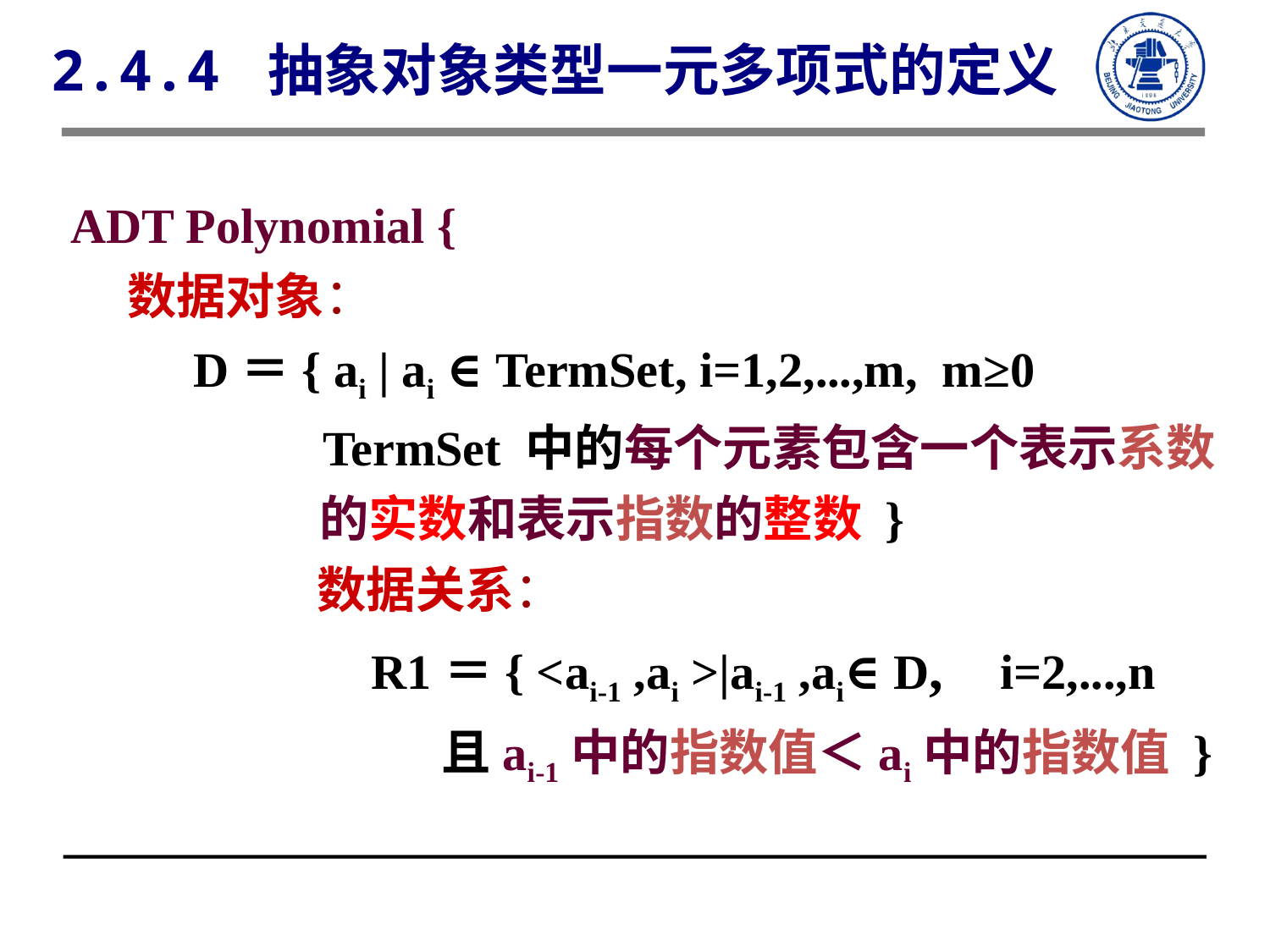

2.4.4 抽象对象类型一元多项式的定义
ADT Polynomial {
    数据对象：
          D＝{ ai | ai ∈TermSet, i=1,2,...,m,  m≥0
     TermSet 中的每个元素包含一个表示系数的实数和表示指数的整数 }
    数据关系：
         R1＝{ <ai-1 ,ai >|ai-1 ,ai∈D,    i=2,...,n
               且ai-1中的指数值＜ai中的指数值 }